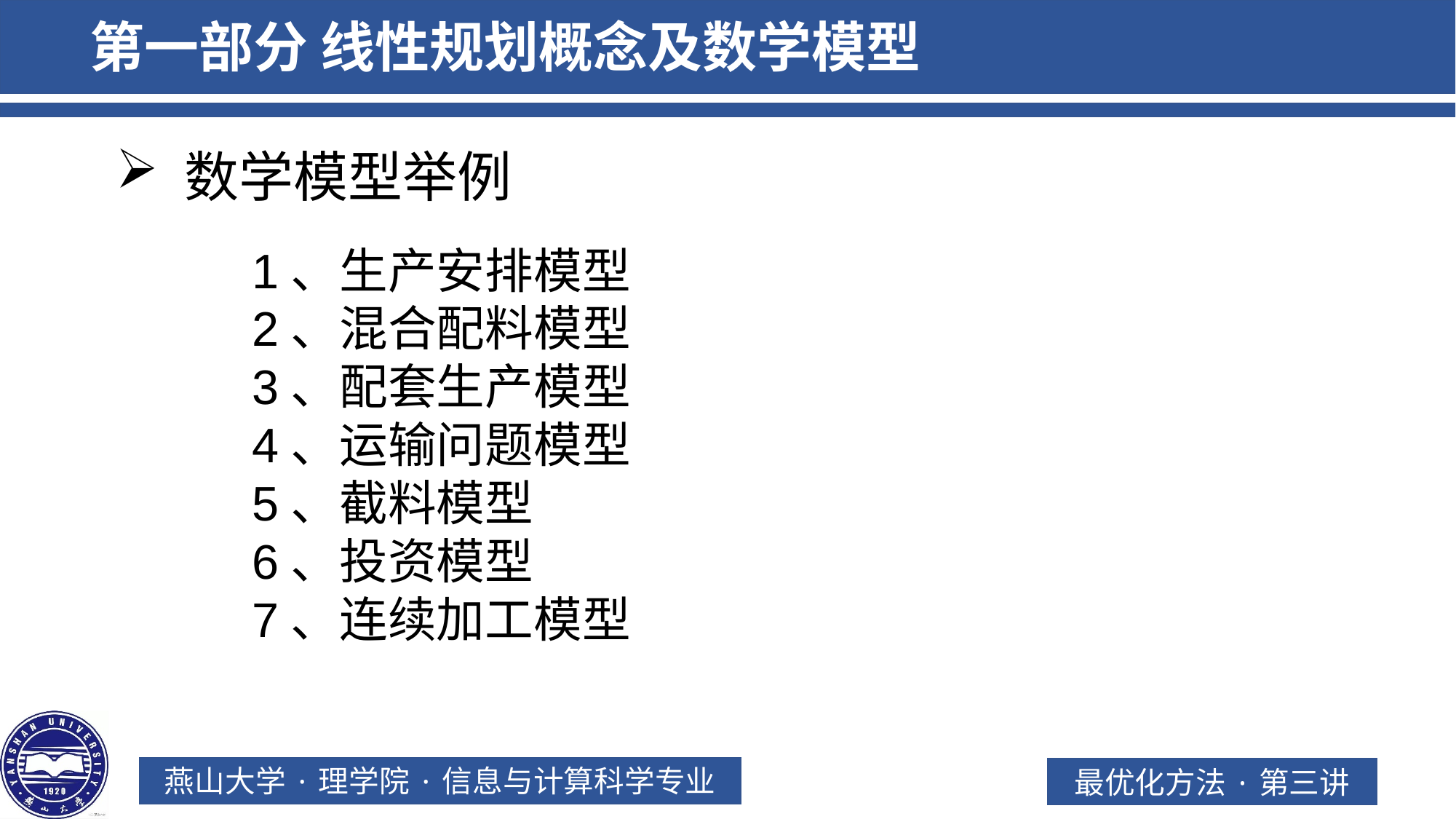

第一部分 线性规划概念及数学模型
数学模型举例
1、生产安排模型
2、混合配料模型
3、配套生产模型
4、运输问题模型
5、截料模型
6、投资模型
7、连续加工模型